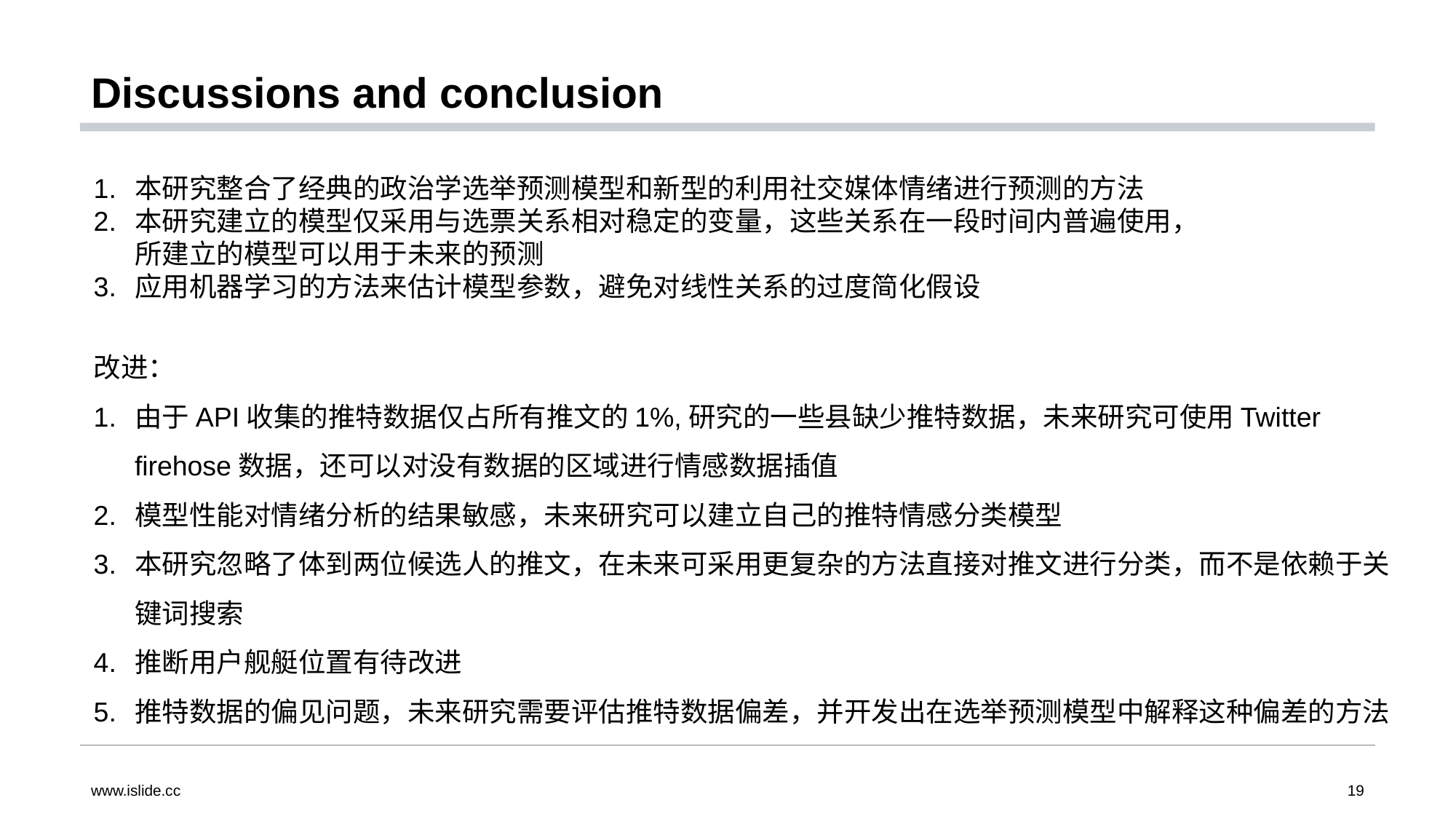

# Discussions and conclusion
本研究整合了经典的政治学选举预测模型和新型的利用社交媒体情绪进行预测的方法
本研究建立的模型仅采用与选票关系相对稳定的变量，这些关系在一段时间内普遍使用，所建立的模型可以用于未来的预测
应用机器学习的方法来估计模型参数，避免对线性关系的过度简化假设

改进：
由于API收集的推特数据仅占所有推文的1%,研究的一些县缺少推特数据，未来研究可使用Twitter firehose数据，还可以对没有数据的区域进行情感数据插值
模型性能对情绪分析的结果敏感，未来研究可以建立自己的推特情感分类模型
本研究忽略了体到两位候选人的推文，在未来可采用更复杂的方法直接对推文进行分类，而不是依赖于关键词搜索
推断用户舰艇位置有待改进
推特数据的偏见问题，未来研究需要评估推特数据偏差，并开发出在选举预测模型中解释这种偏差的方法
www.islide.cc
19